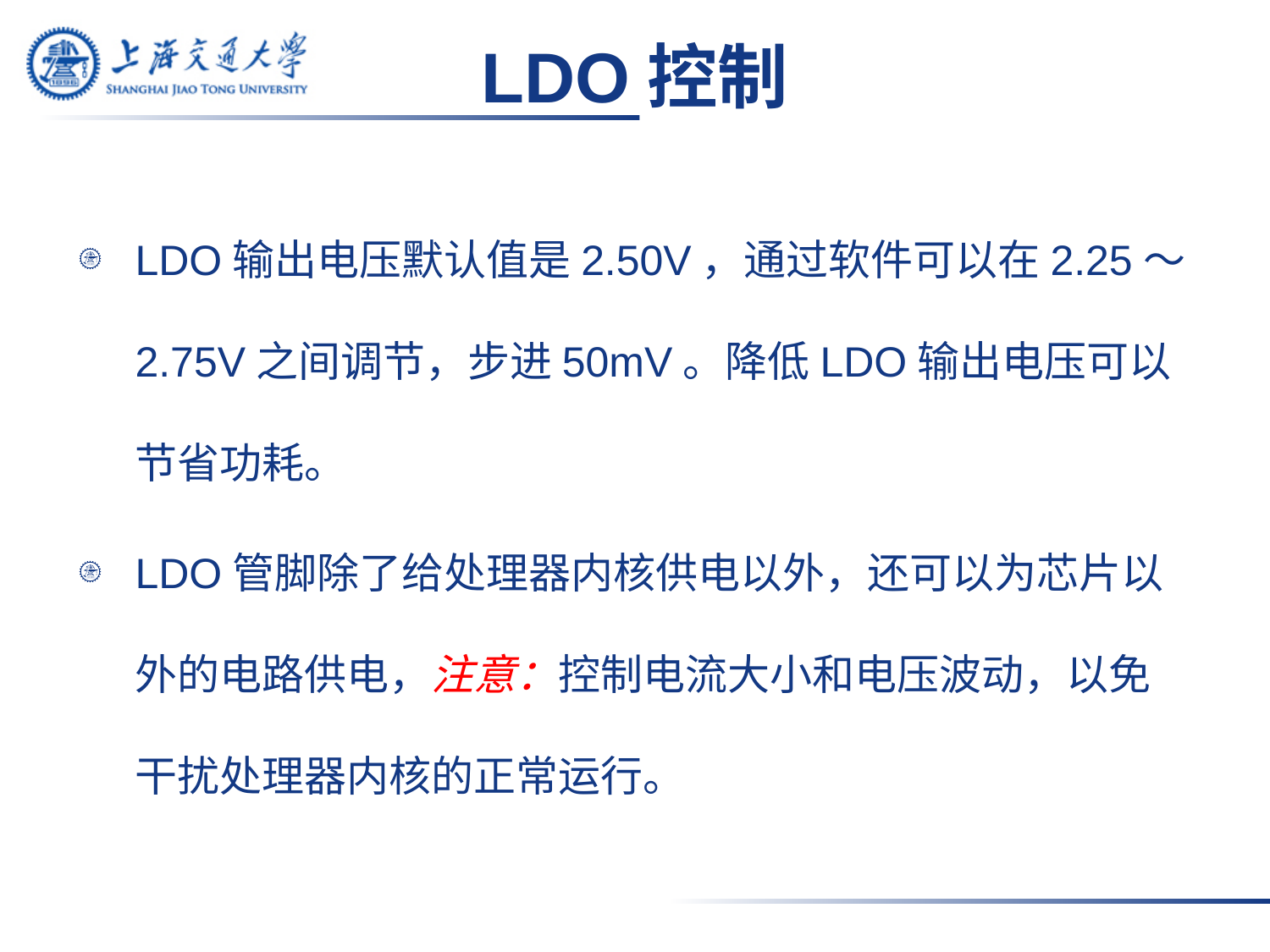

# LDO控制
LDO输出电压默认值是2.50V，通过软件可以在2.25～2.75V之间调节，步进50mV。降低LDO输出电压可以节省功耗。
LDO管脚除了给处理器内核供电以外，还可以为芯片以外的电路供电，注意：控制电流大小和电压波动，以免干扰处理器内核的正常运行。